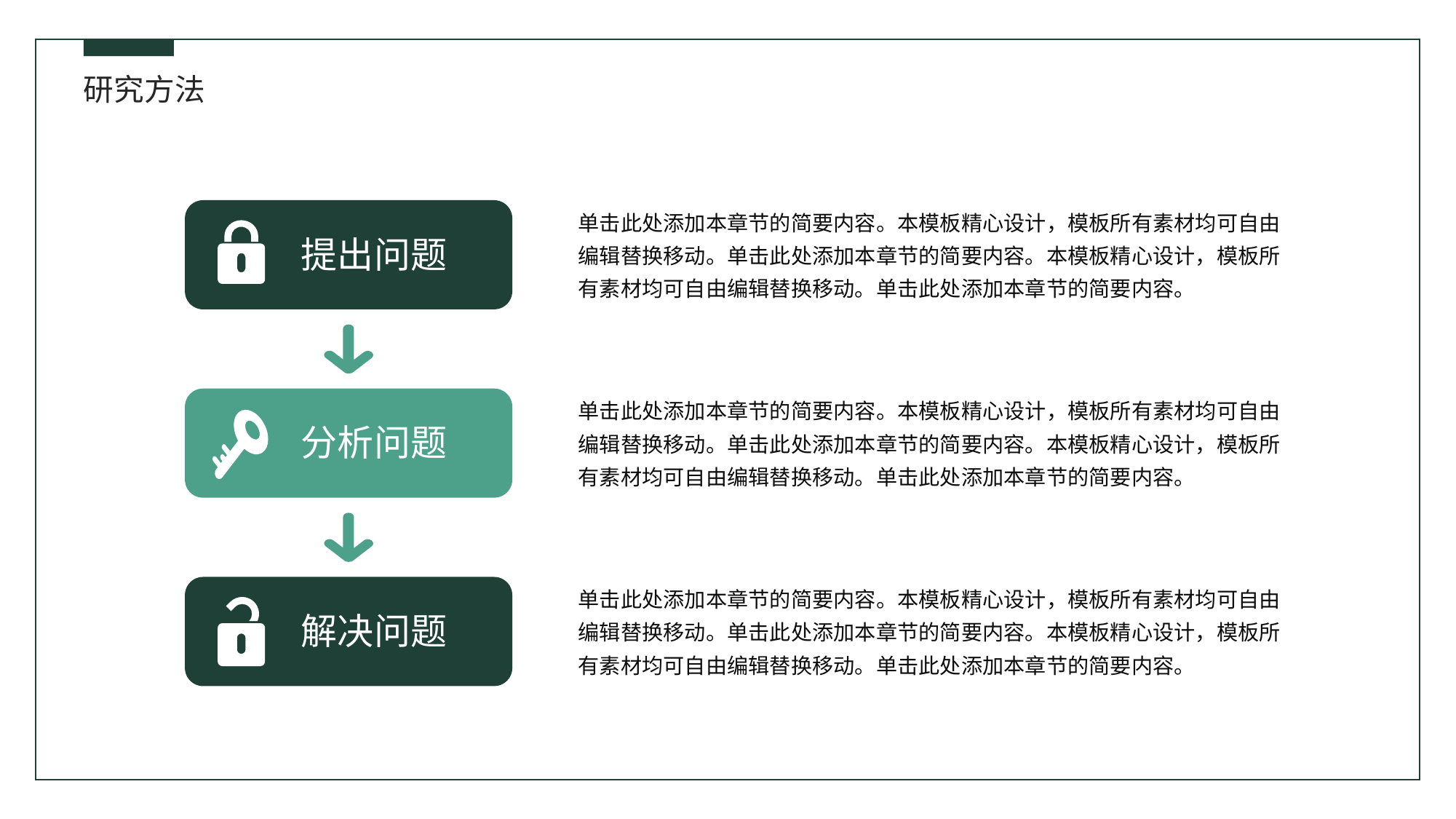

研究方法
单击此处添加本章节的简要内容。本模板精心设计，模板所有素材均可自由编辑替换移动。单击此处添加本章节的简要内容。本模板精心设计，模板所有素材均可自由编辑替换移动。单击此处添加本章节的简要内容。

提出问题

单击此处添加本章节的简要内容。本模板精心设计，模板所有素材均可自由编辑替换移动。单击此处添加本章节的简要内容。本模板精心设计，模板所有素材均可自由编辑替换移动。单击此处添加本章节的简要内容。

分析问题

单击此处添加本章节的简要内容。本模板精心设计，模板所有素材均可自由编辑替换移动。单击此处添加本章节的简要内容。本模板精心设计，模板所有素材均可自由编辑替换移动。单击此处添加本章节的简要内容。

解决问题